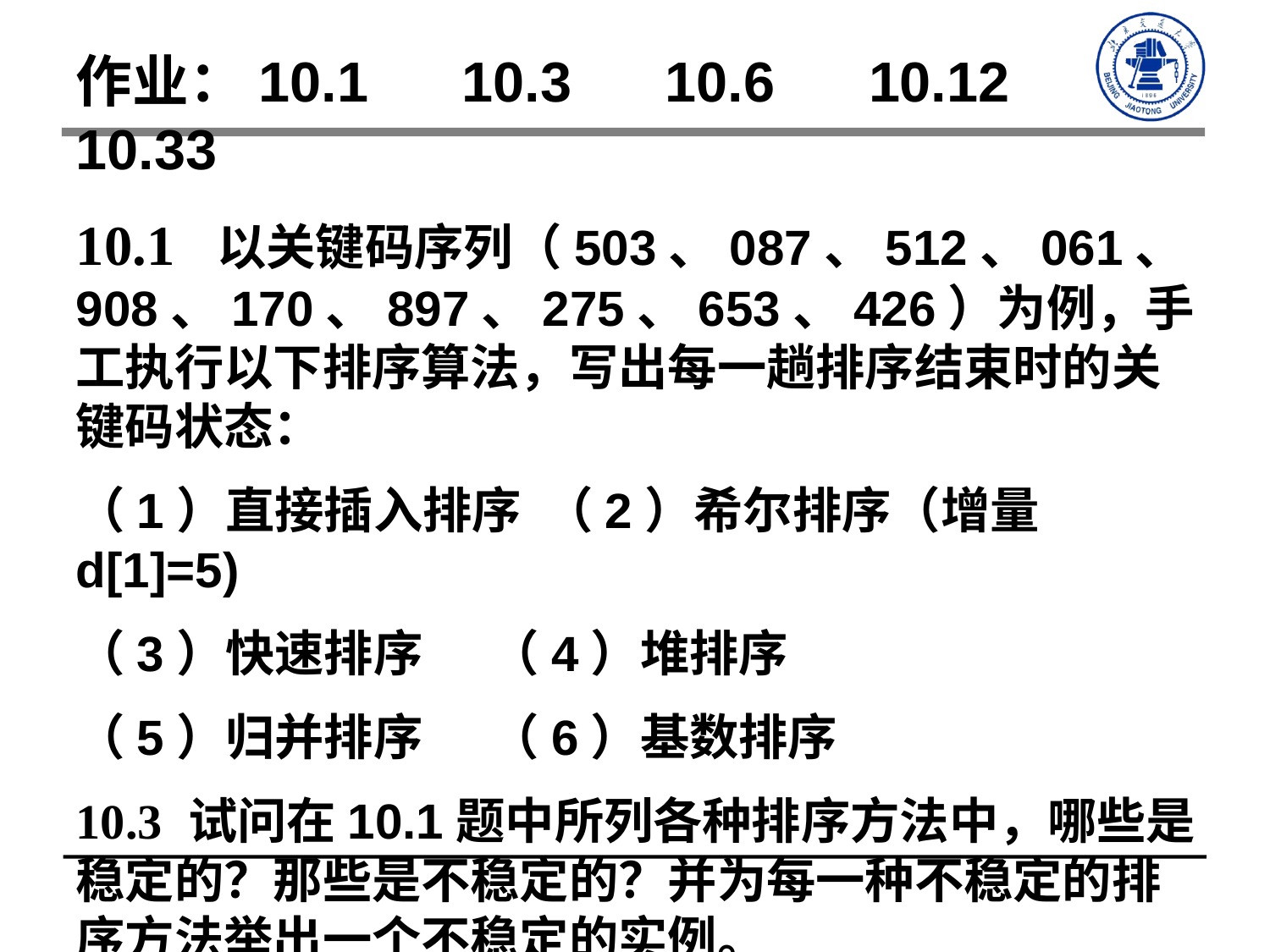

作业：10.1      10.3      10.6      10.12      10.33
10.1  以关键码序列（503、087、512、061、908、170、897、275、653、426）为例，手工执行以下排序算法，写出每一趟排序结束时的关键码状态：
（1）直接插入排序  （2）希尔排序（增量d[1]=5)
（3）快速排序      （4）堆排序
（5）归并排序      （6）基数排序
10.3 试问在10.1题中所列各种排序方法中，哪些是稳定的？那些是不稳定的？并为每一种不稳定的排序方法举出一个不稳定的实例。